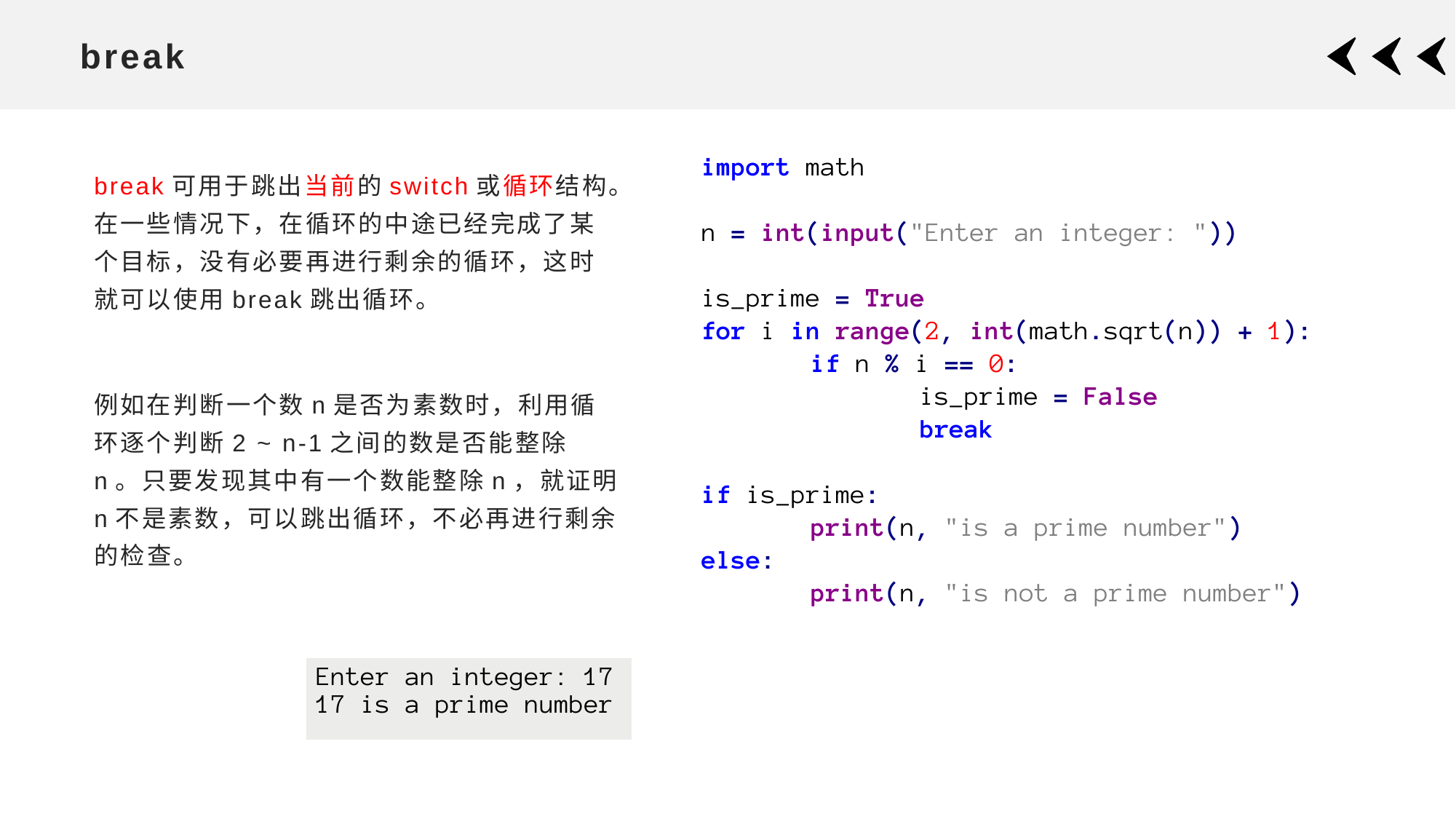

# break
import math

n = int(input("Enter an integer: "))

is_prime = True
for i in range(2, int(math.sqrt(n)) + 1):
	if n % i == 0:
		is_prime = False
		break

if is_prime:
	print(n, "is a prime number")
else:
	print(n, "is not a prime number")
break可用于跳出当前的switch或循环结构。在一些情况下，在循环的中途已经完成了某个目标，没有必要再进行剩余的循环，这时就可以使用break跳出循环。

例如在判断一个数n是否为素数时，利用循环逐个判断2 ~ n-1之间的数是否能整除n。只要发现其中有一个数能整除n，就证明n不是素数，可以跳出循环，不必再进行剩余的检查。
| Enter an integer: 17 17 is a prime number |
| --- |